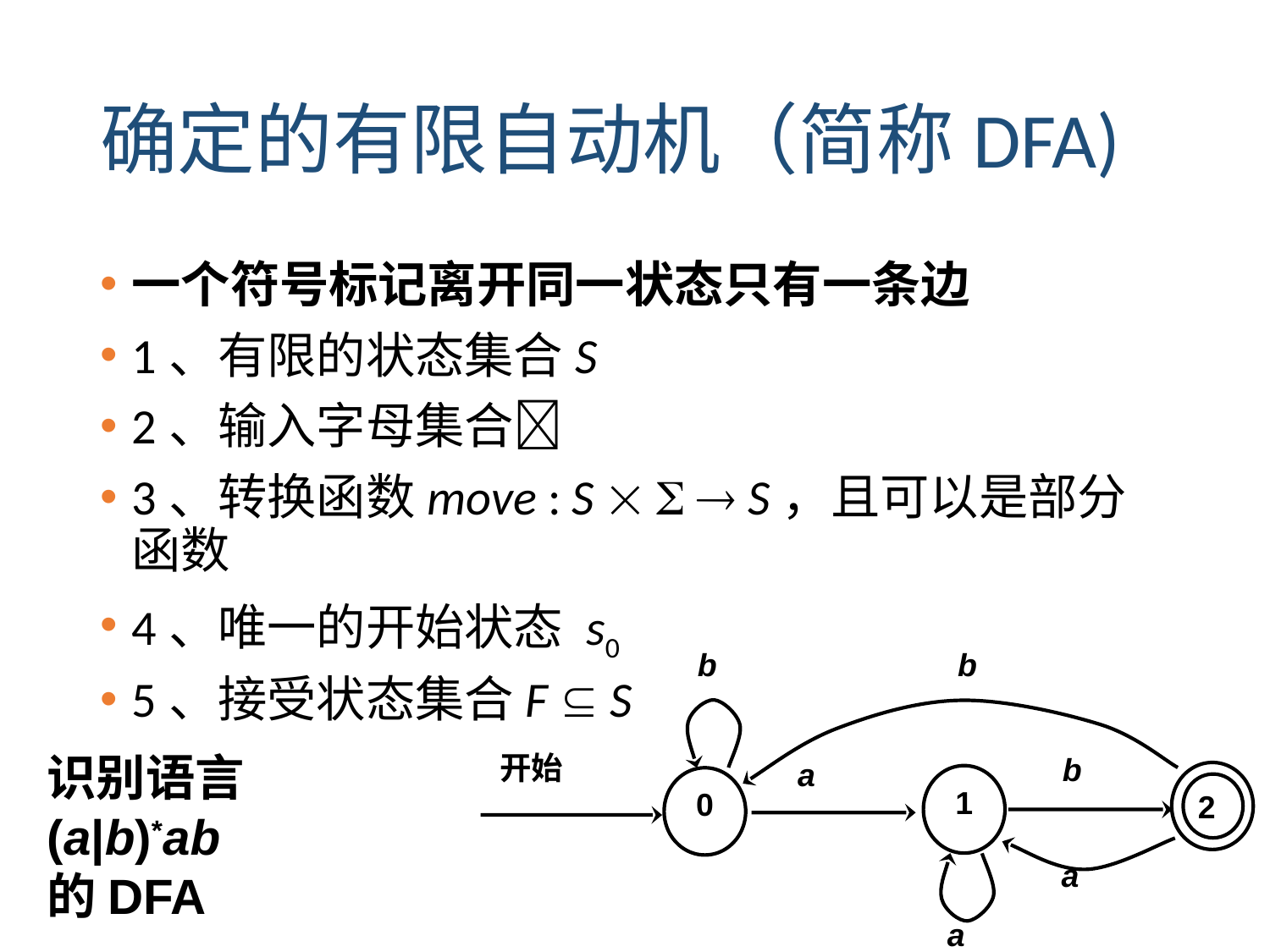

# 确定的有限自动机（简称DFA)
一个符号标记离开同一状态只有一条边
1、有限的状态集合S
2、输入字母集合Σ
3、转换函数move : S × Σ → S，且可以是部分函数
4、唯一的开始状态 s0
5、接受状态集合F ⊆ S

b
b

开始
b
a

2
1
0

a

a
识别语言
(a|b)*ab
的DFA